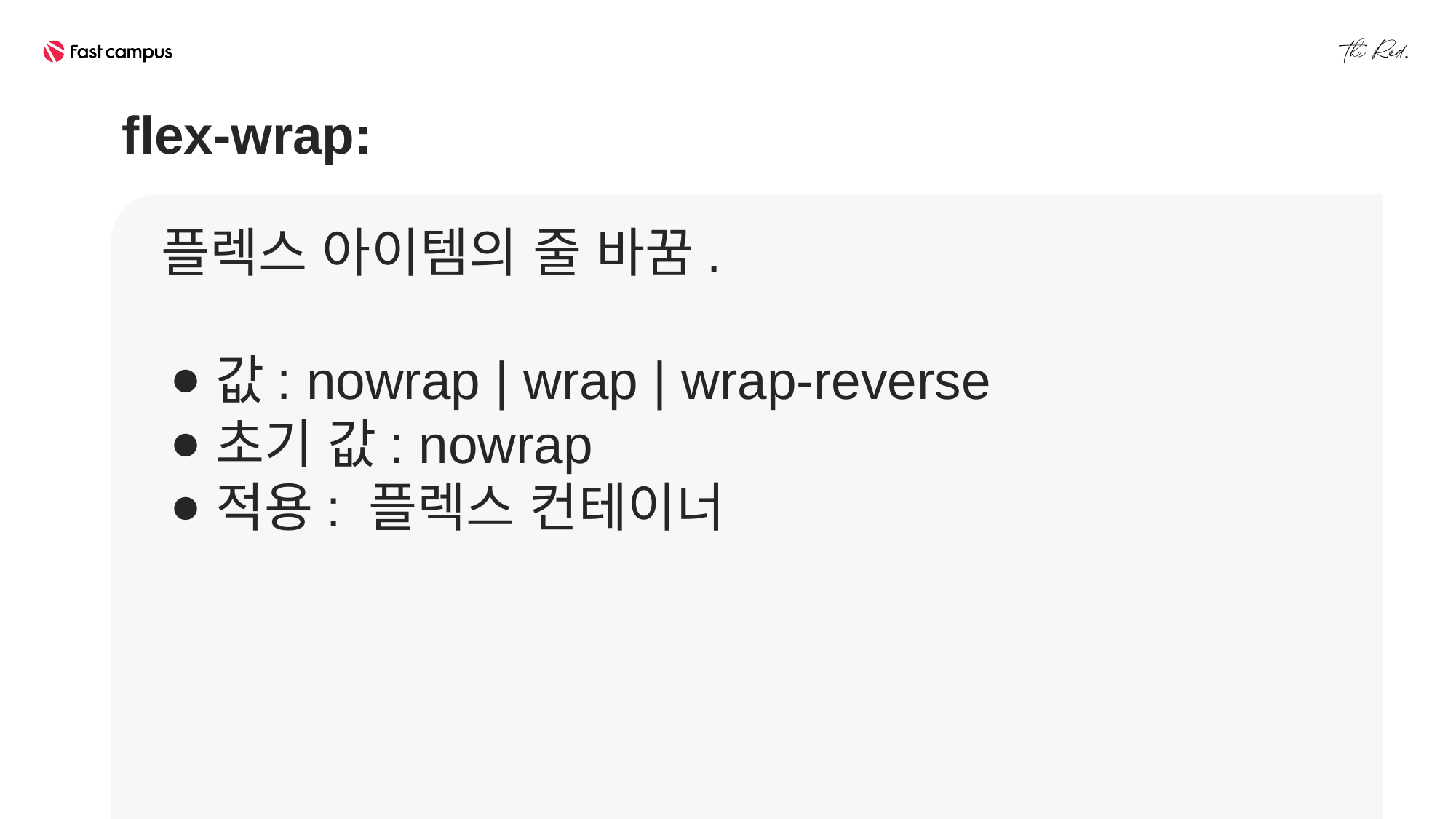

flex-wrap:
플렉스 아이템의 줄 바꿈.

값: nowrap | wrap | wrap-reverse
초기 값: nowrap
적용: 플렉스 컨테이너